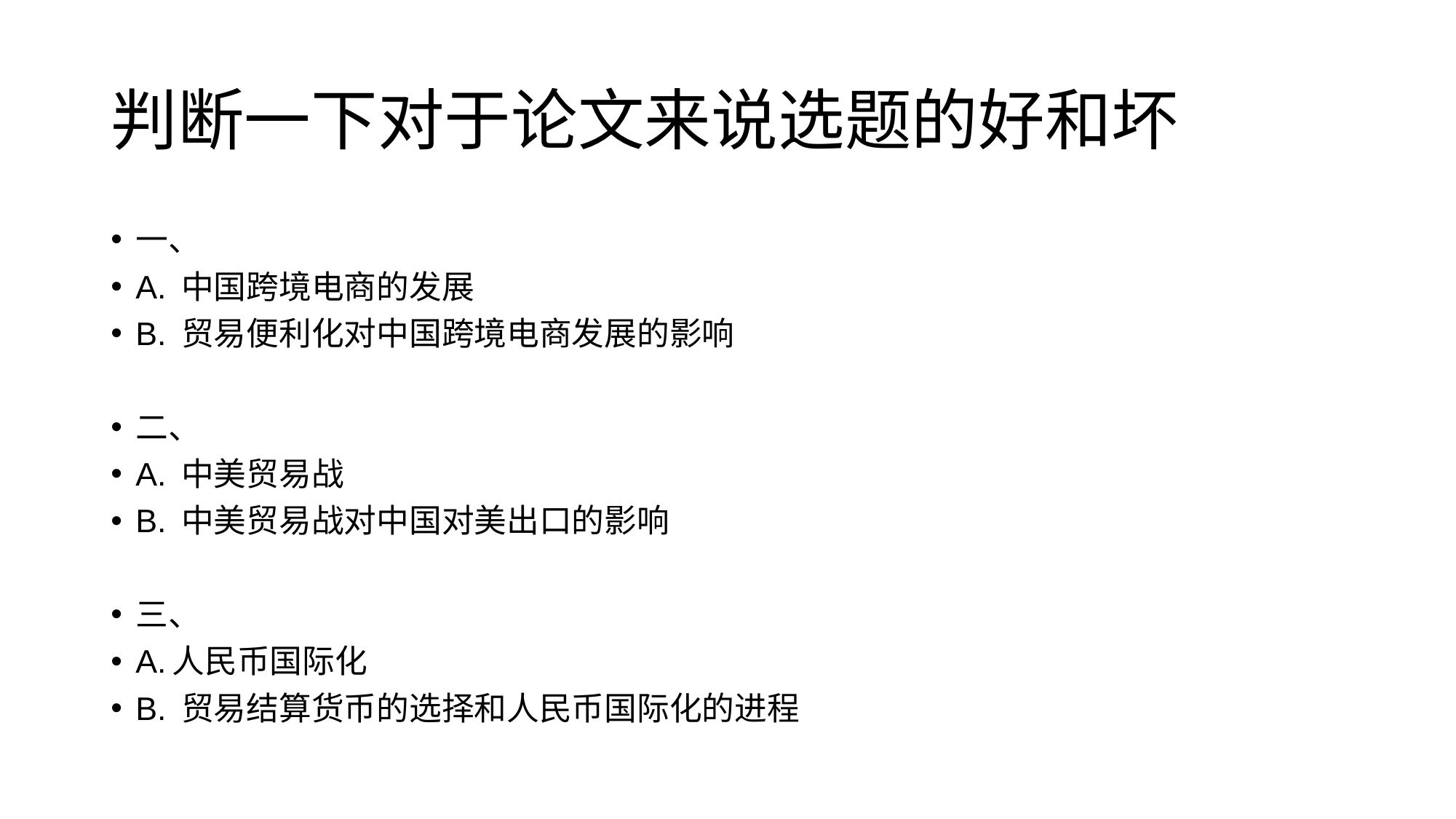

# 判断一下对于论文来说选题的好和坏
一、
A. 中国跨境电商的发展
B. 贸易便利化对中国跨境电商发展的影响

二、
A. 中美贸易战
B. 中美贸易战对中国对美出口的影响

三、
A.人民币国际化
B. 贸易结算货币的选择和人民币国际化的进程